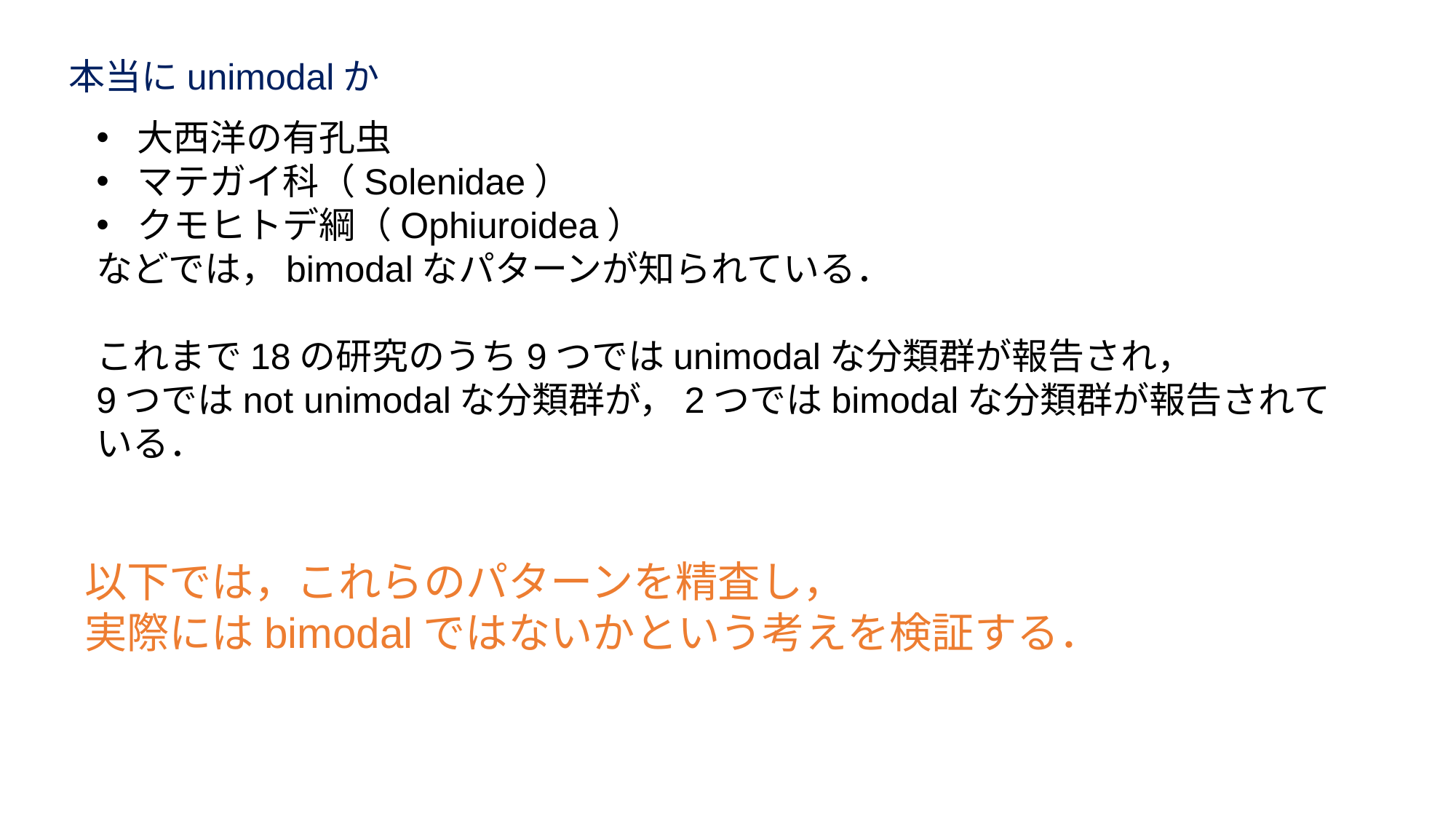

本当にunimodalか
大西洋の有孔虫
マテガイ科（Solenidae）
クモヒトデ綱（Ophiuroidea）
などでは，bimodalなパターンが知られている．

これまで18の研究のうち9つではunimodalな分類群が報告され，
9つではnot unimodalな分類群が，2つではbimodalな分類群が報告されている．
以下では，これらのパターンを精査し，
実際にはbimodalではないかという考えを検証する．